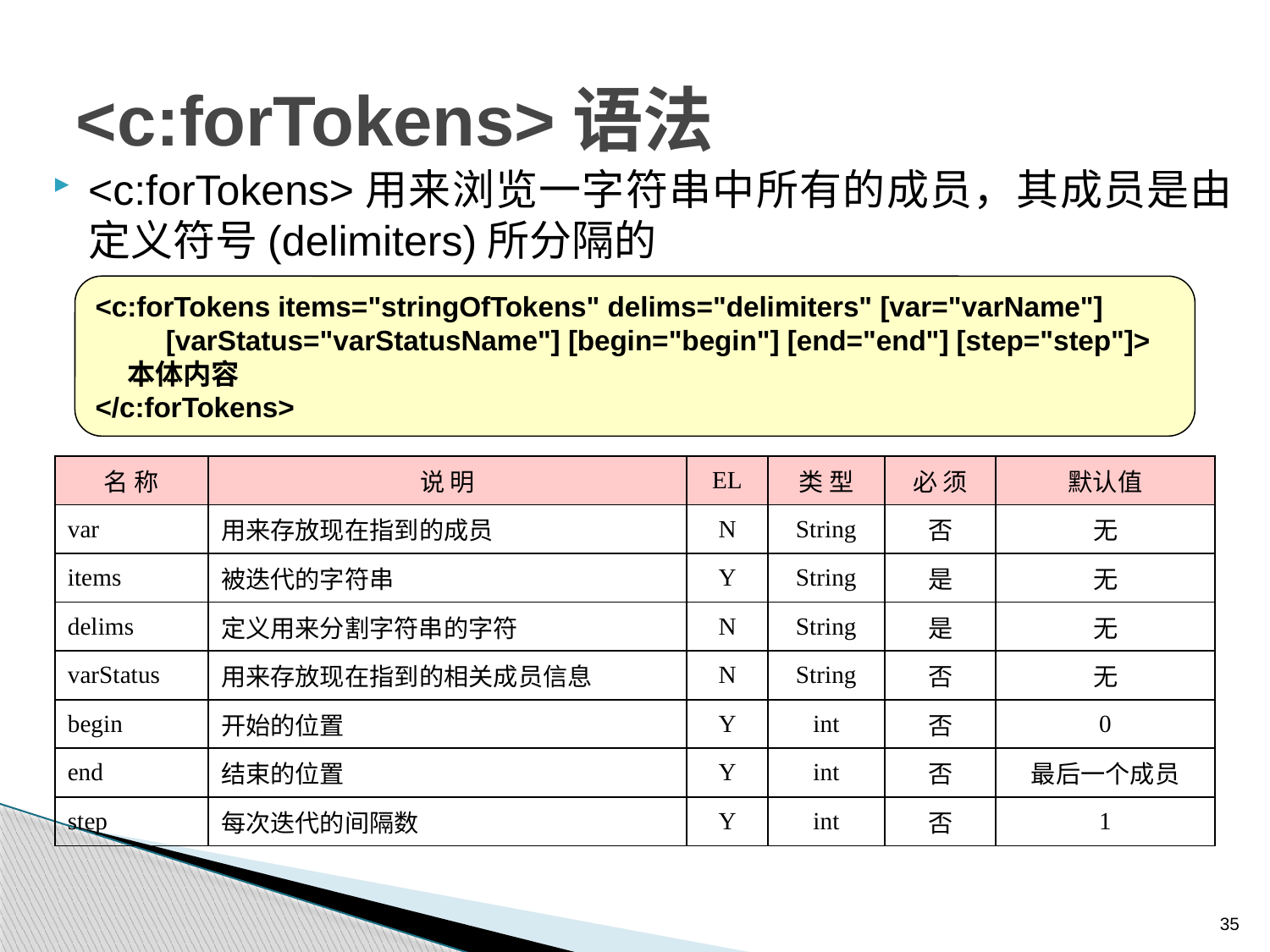

# <c:forTokens>语法
<c:forTokens>用来浏览一字符串中所有的成员，其成员是由定义符号(delimiters)所分隔的
<c:forTokens items="stringOfTokens" delims="delimiters" [var="varName"]
         [varStatus="varStatusName"] [begin="begin"] [end="end"] [step="step"]>
    本体内容
</c:forTokens>
| 名 称 | 说 明 | EL | 类 型 | 必 须 | 默认值 |
| --- | --- | --- | --- | --- | --- |
| var | 用来存放现在指到的成员 | N | String | 否 | 无 |
| items | 被迭代的字符串 | Y | String | 是 | 无 |
| delims | 定义用来分割字符串的字符 | N | String | 是 | 无 |
| varStatus | 用来存放现在指到的相关成员信息 | N | String | 否 | 无 |
| begin | 开始的位置 | Y | int | 否 | 0 |
| end | 结束的位置 | Y | int | 否 | 最后一个成员 |
| step | 每次迭代的间隔数 | Y | int | 否 | 1 |
35